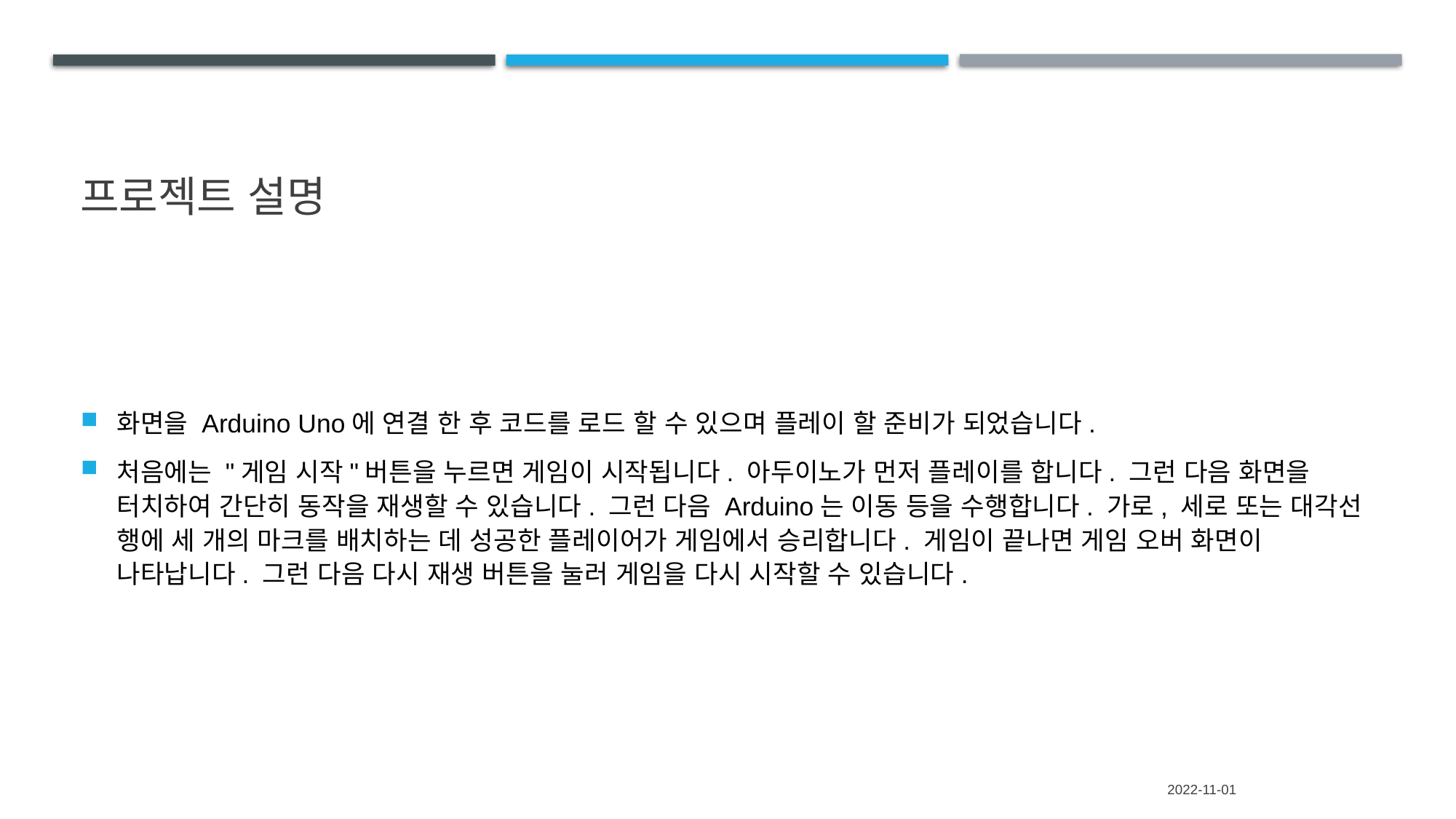

# 프로젝트 설명
화면을 Arduino Uno에 연결 한 후 코드를 로드 할 수 있으며 플레이 할 준비가 되었습니다.
처음에는 "게임 시작"버튼을 누르면 게임이 시작됩니다. 아두이노가 먼저 플레이를 합니다. 그런 다음 화면을 터치하여 간단히 동작을 재생할 수 있습니다. 그런 다음 Arduino는 이동 등을 수행합니다. 가로, 세로 또는 대각선 행에 세 개의 마크를 배치하는 데 성공한 플레이어가 게임에서 승리합니다. 게임이 끝나면 게임 오버 화면이 나타납니다. 그런 다음 다시 재생 버튼을 눌러 게임을 다시 시작할 수 있습니다.
2022-11-01